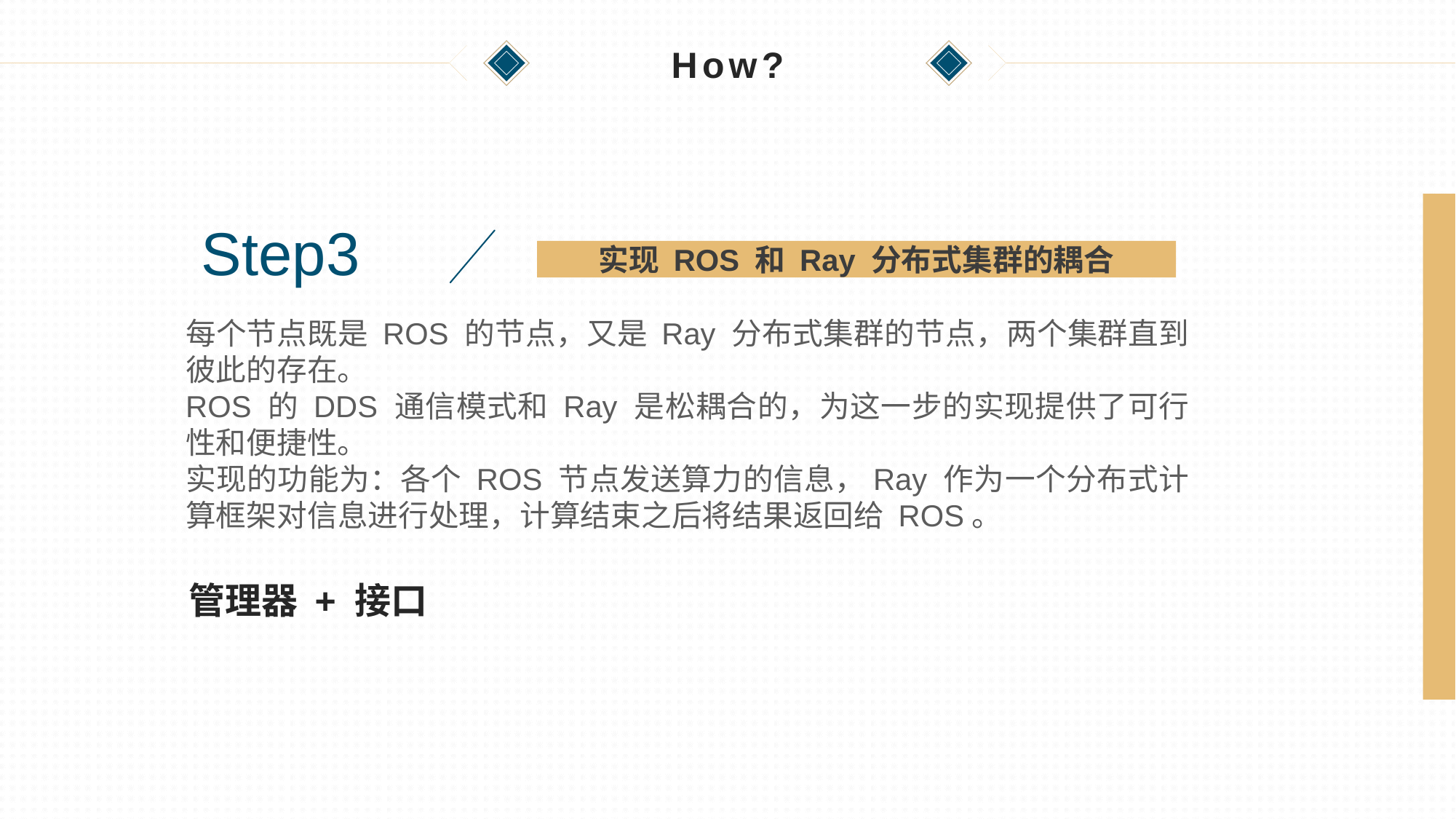

# How?

Step3
实现 ROS 和 Ray 分布式集群的耦合
每个节点既是 ROS 的节点，又是 Ray 分布式集群的节点，两个集群直到彼此的存在。
ROS 的 DDS 通信模式和 Ray 是松耦合的，为这一步的实现提供了可行性和便捷性。
实现的功能为：各个 ROS 节点发送算力的信息，Ray 作为一个分布式计算框架对信息进行处理，计算结束之后将结果返回给 ROS。
管理器 + 接口